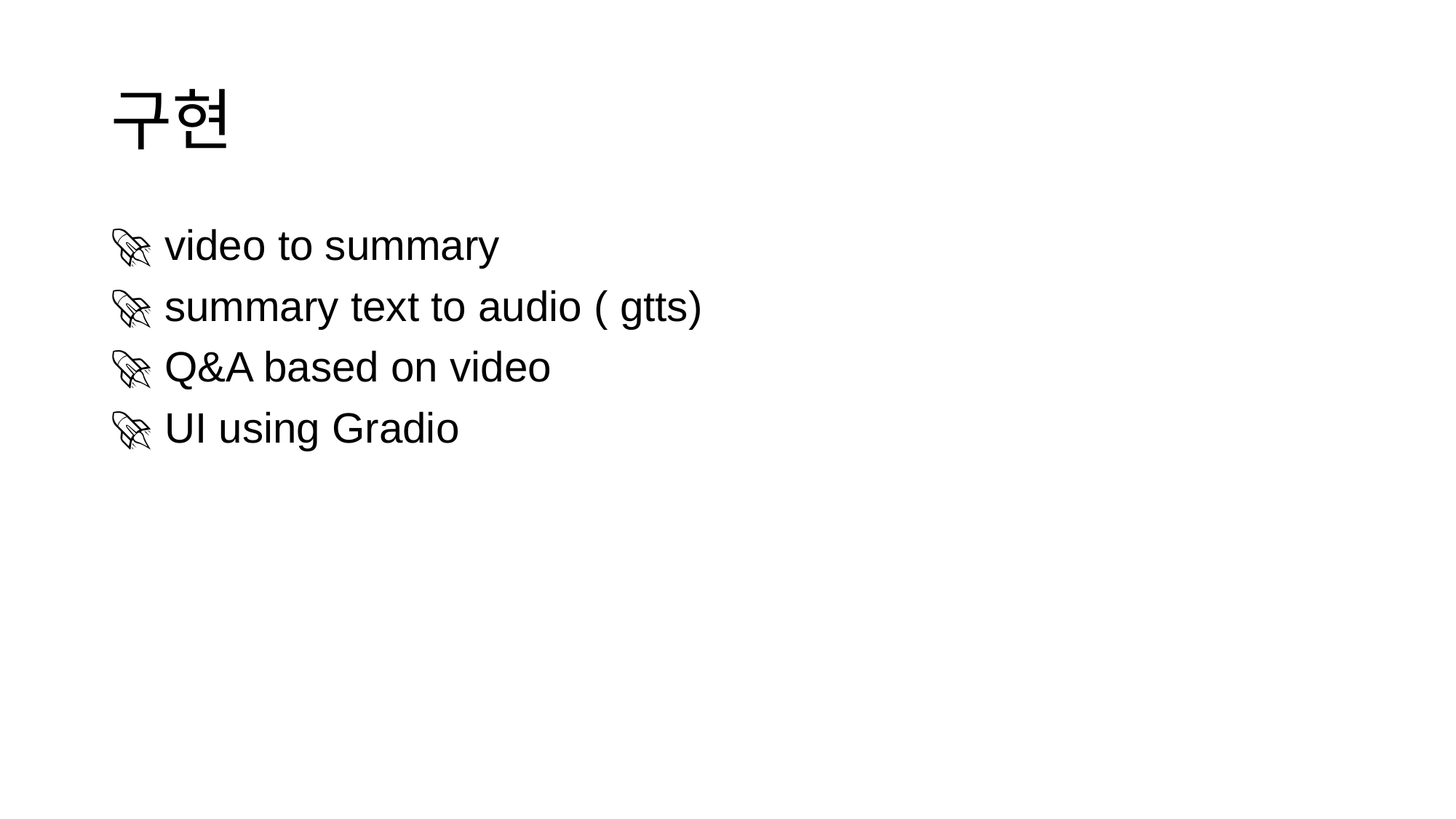

# 구현
🚀 video to summary
🚀 summary text to audio ( gtts)
🚀 Q&A based on video
🚀 UI using Gradio